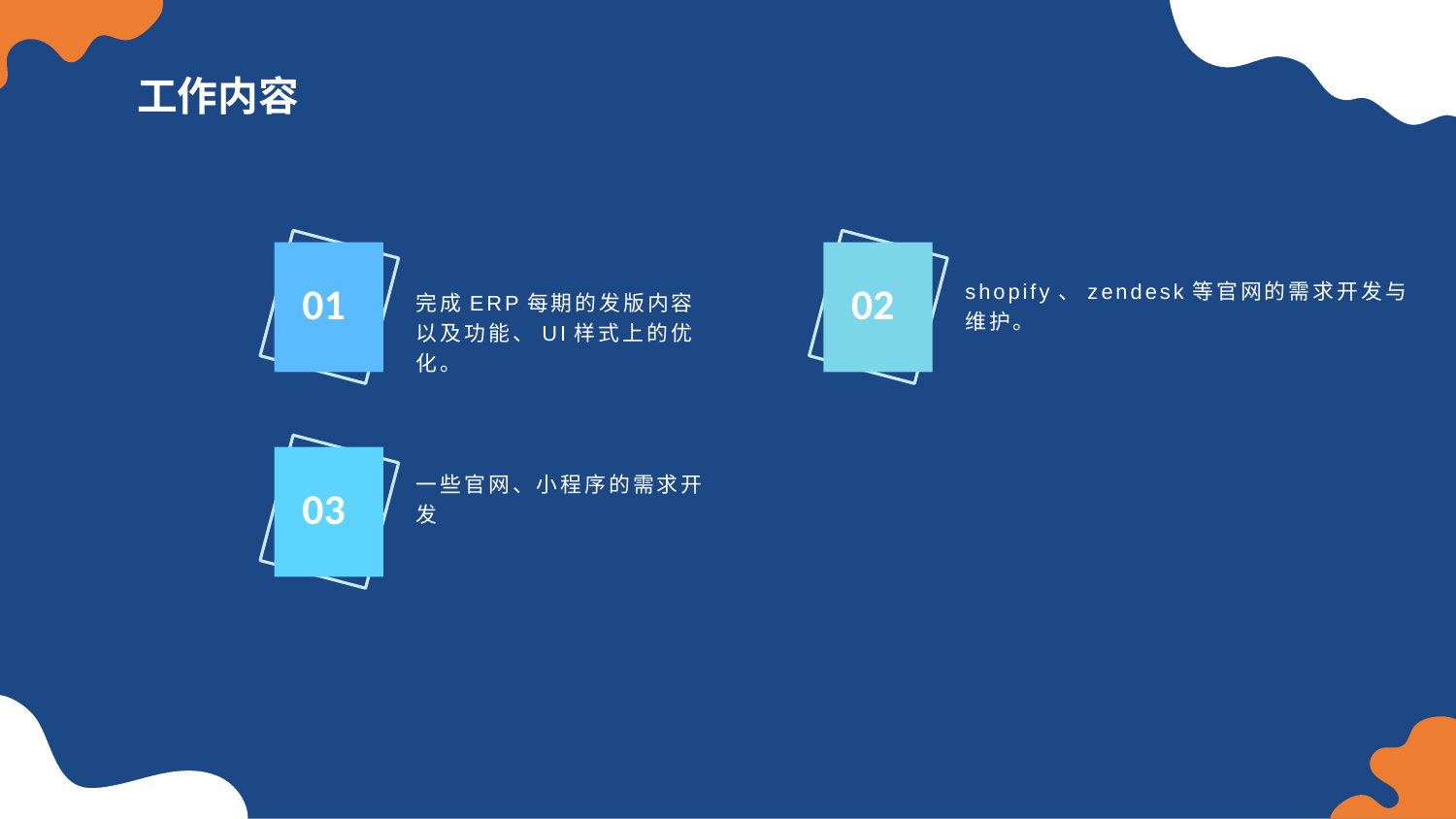

工作内容
完成ERP每期的发版内容以及功能、UI样式上的优化。
shopify、zendesk等官网的需求开发与维护。

01
02
一些官网、小程序的需求开发

03